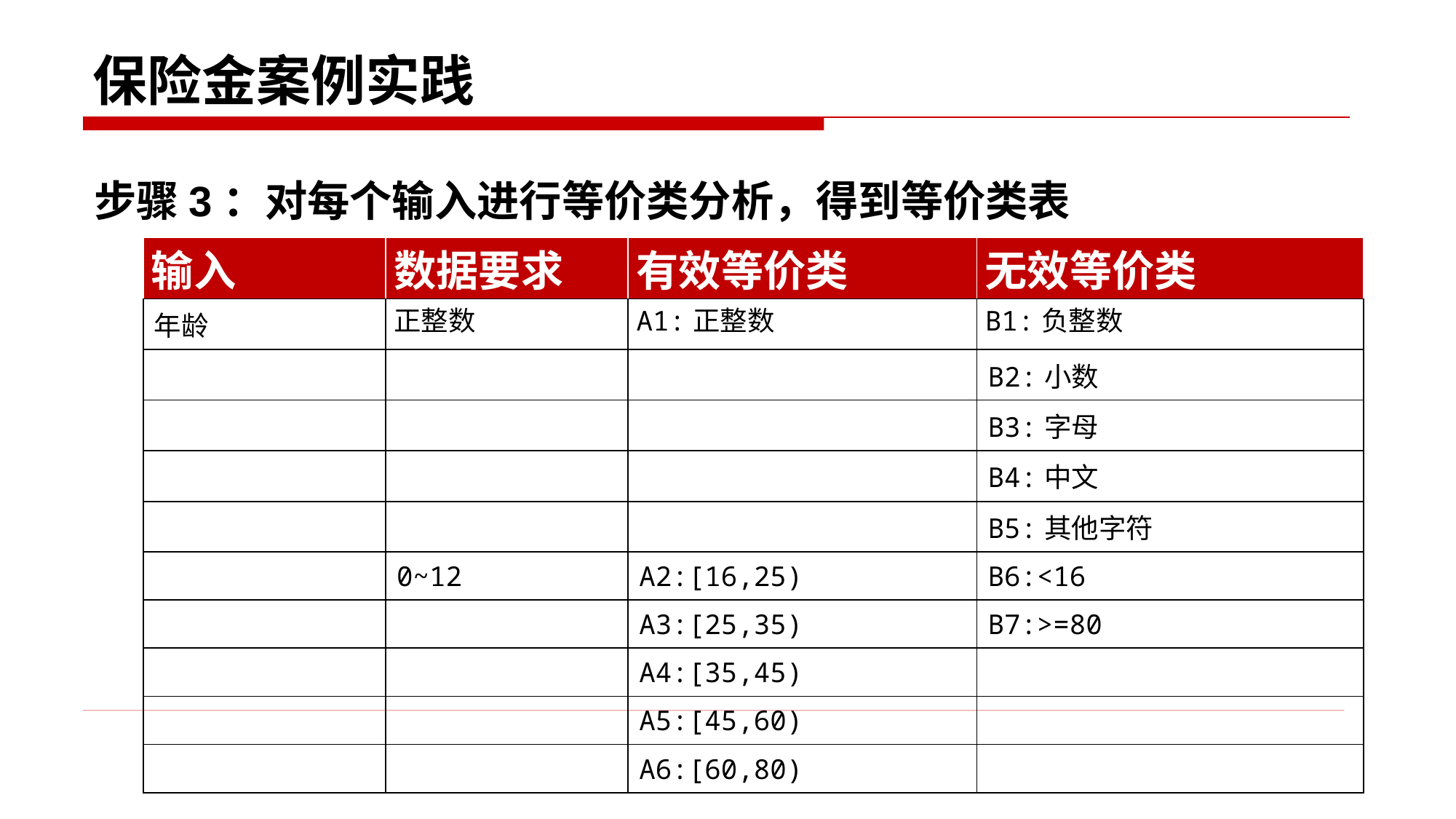

# 保险金案例实践
步骤3：对每个输入进行等价类分析，得到等价类表

| 输入 | 数据要求 | 有效等价类 | 无效等价类 |
| --- | --- | --- | --- |
| 年龄 | 正整数 | A1:正整数 | B1:负整数 |
|  |  |  | B2:小数 |
|  |  |  | B3:字母 |
|  |  |  | B4:中文 |
|  |  |  | B5:其他字符 |
|  | 0~12 | A2:[16,25) | B6:<16 |
|  |  | A3:[25,35) | B7:>=80 |
|  |  | A4:[35,45) |  |
|  |  | A5:[45,60) |  |
|  |  | A6:[60,80) |  |